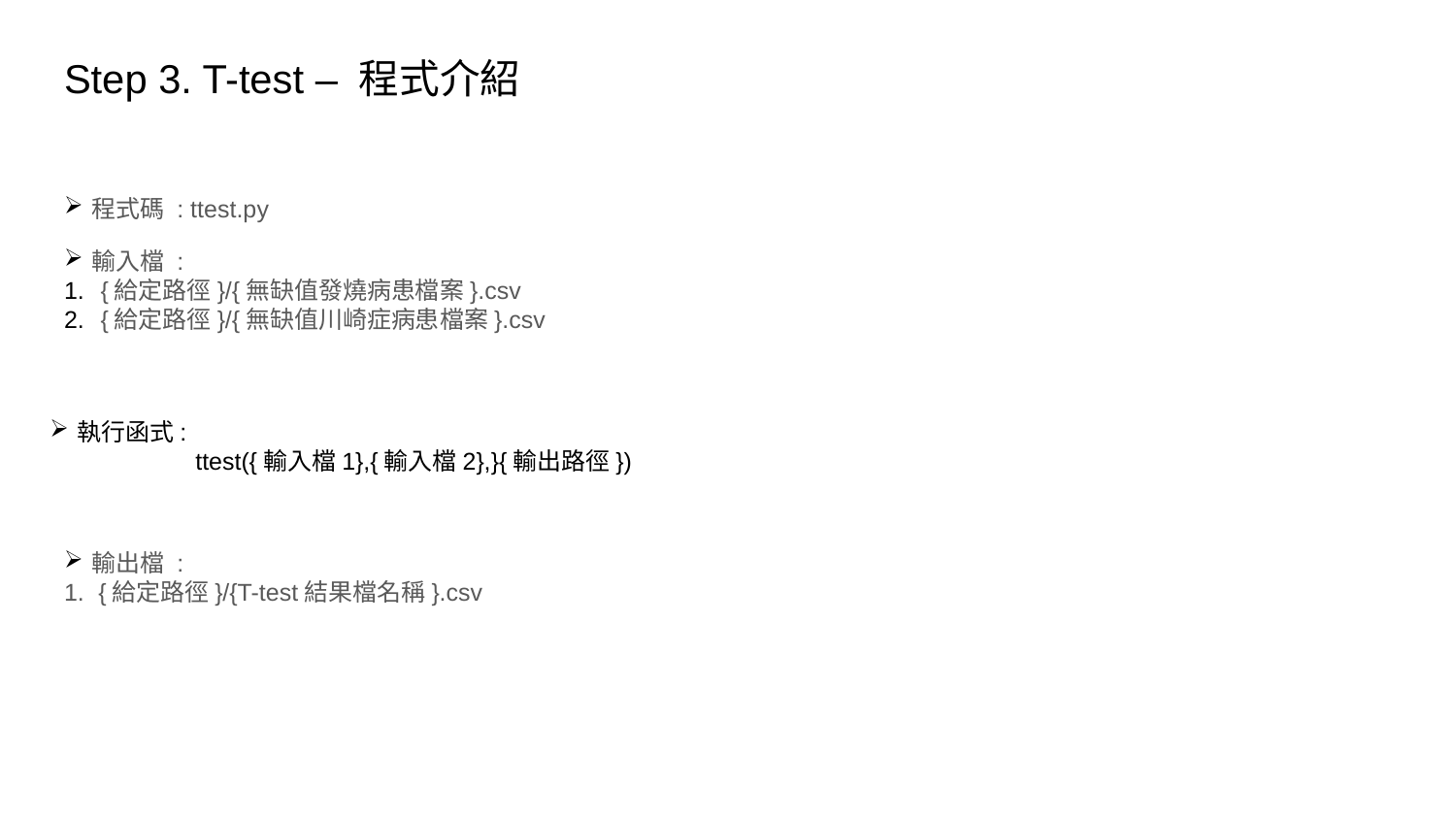

# Step 3. T-test – 程式介紹
程式碼 : ttest.py
輸入檔 :
{給定路徑}/{無缺值發燒病患檔案}.csv
{給定路徑}/{無缺值川崎症病患檔案}.csv
執行函式:
	ttest({輸入檔1},{輸入檔2},}{輸出路徑})
輸出檔 :
1.  {給定路徑}/{T-test結果檔名稱}.csv